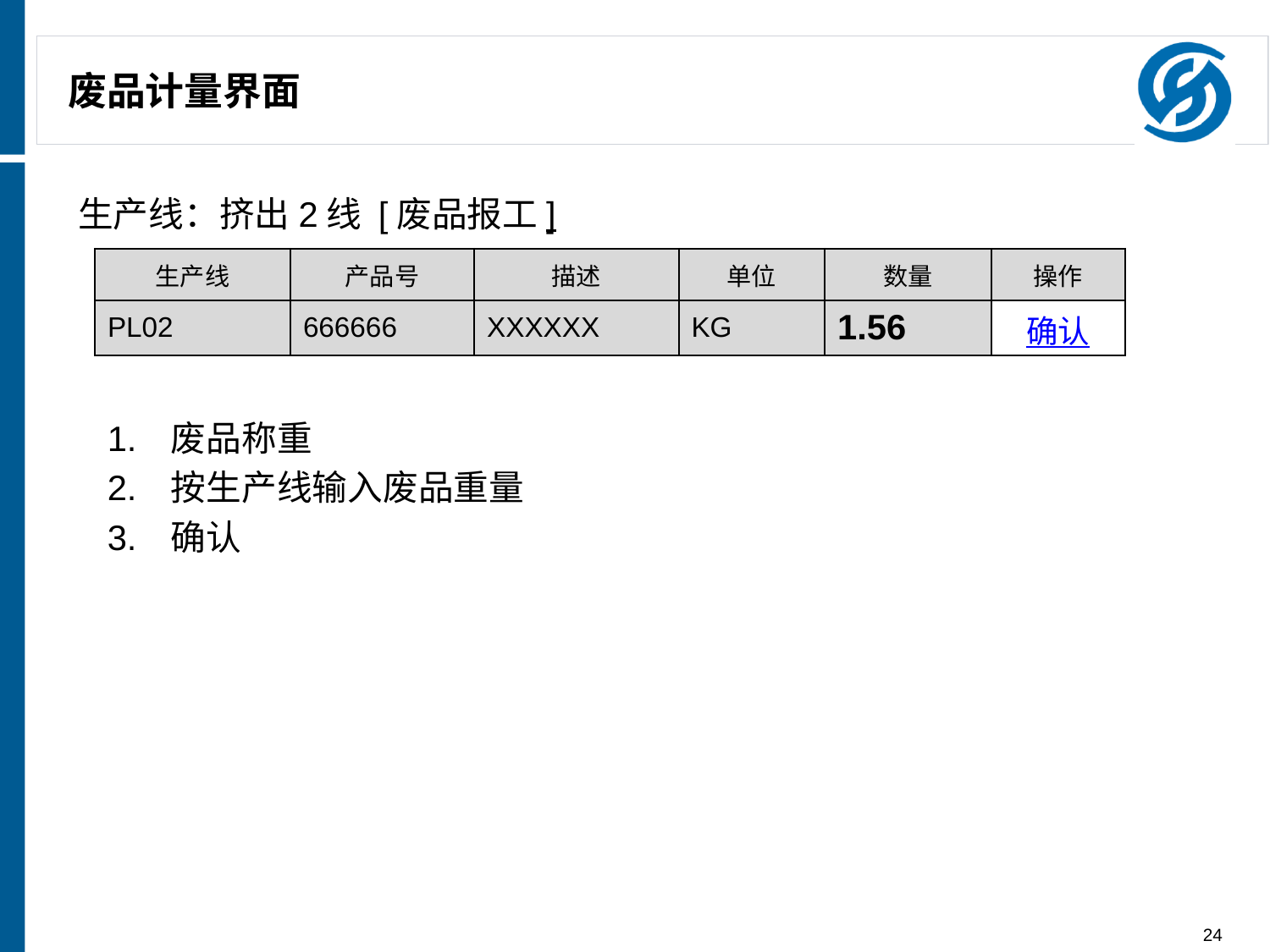

# 废品计量界面
生产线：挤出2线 [废品报工]
| 生产线 | 产品号 | 描述 | 单位 | 数量 | 操作 |
| --- | --- | --- | --- | --- | --- |
| PL02 | 666666 | XXXXXX | KG | 1.56 | 确认 |
废品称重
按生产线输入废品重量
确认

24